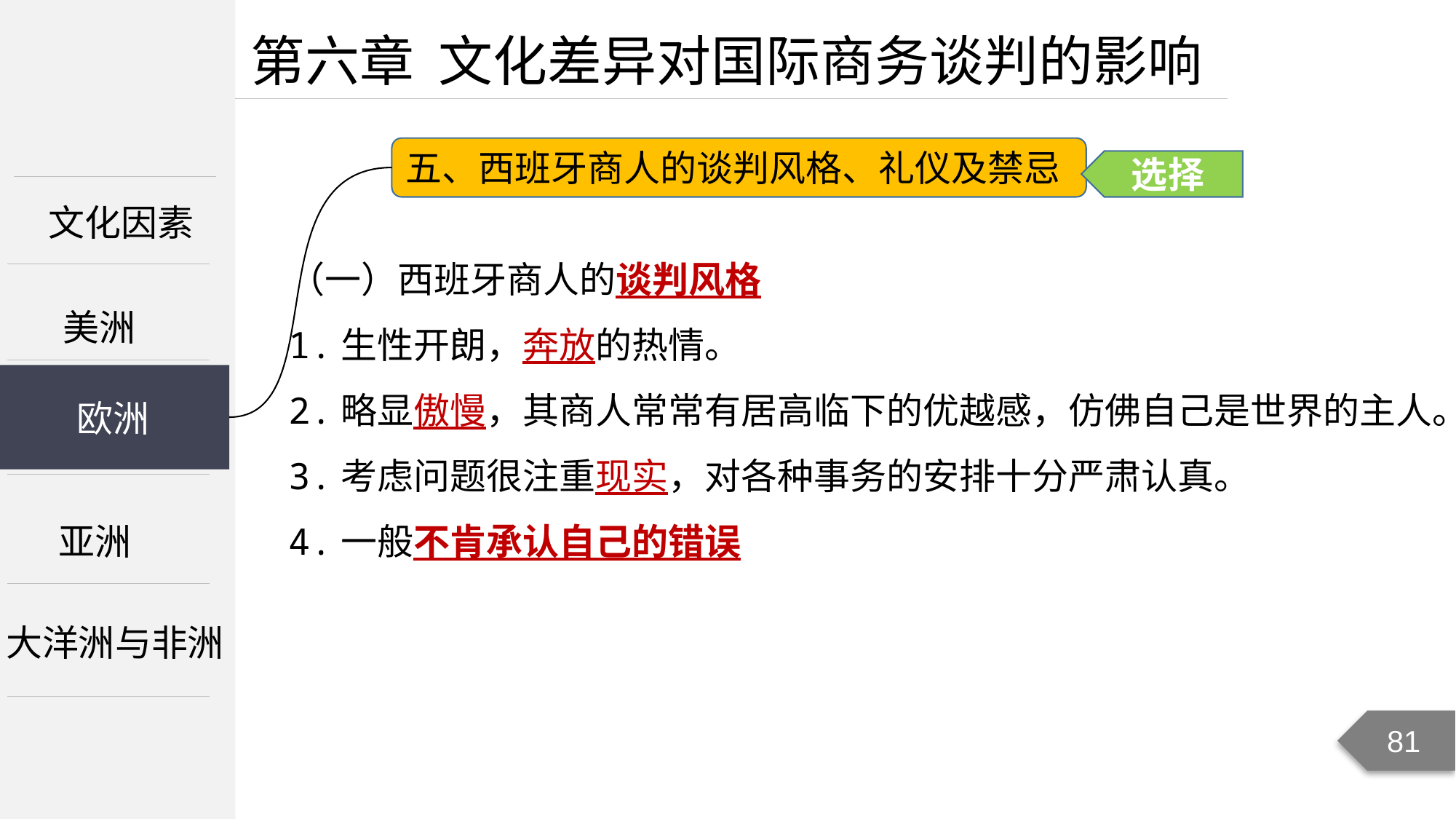

第六章  文化差异对国际商务谈判的影响
五、西班牙商人的谈判风格、礼仪及禁忌
选择
文化因素
（一）西班牙商人的谈判风格
1.生性开朗，奔放的热情。
2.略显傲慢，其商人常常有居高临下的优越感，仿佛自己是世界的主人。
3.考虑问题很注重现实，对各种事务的安排十分严肃认真。
4.一般不肯承认自己的错误
美洲
欧洲
欧洲
亚洲
大洋洲与非洲
81